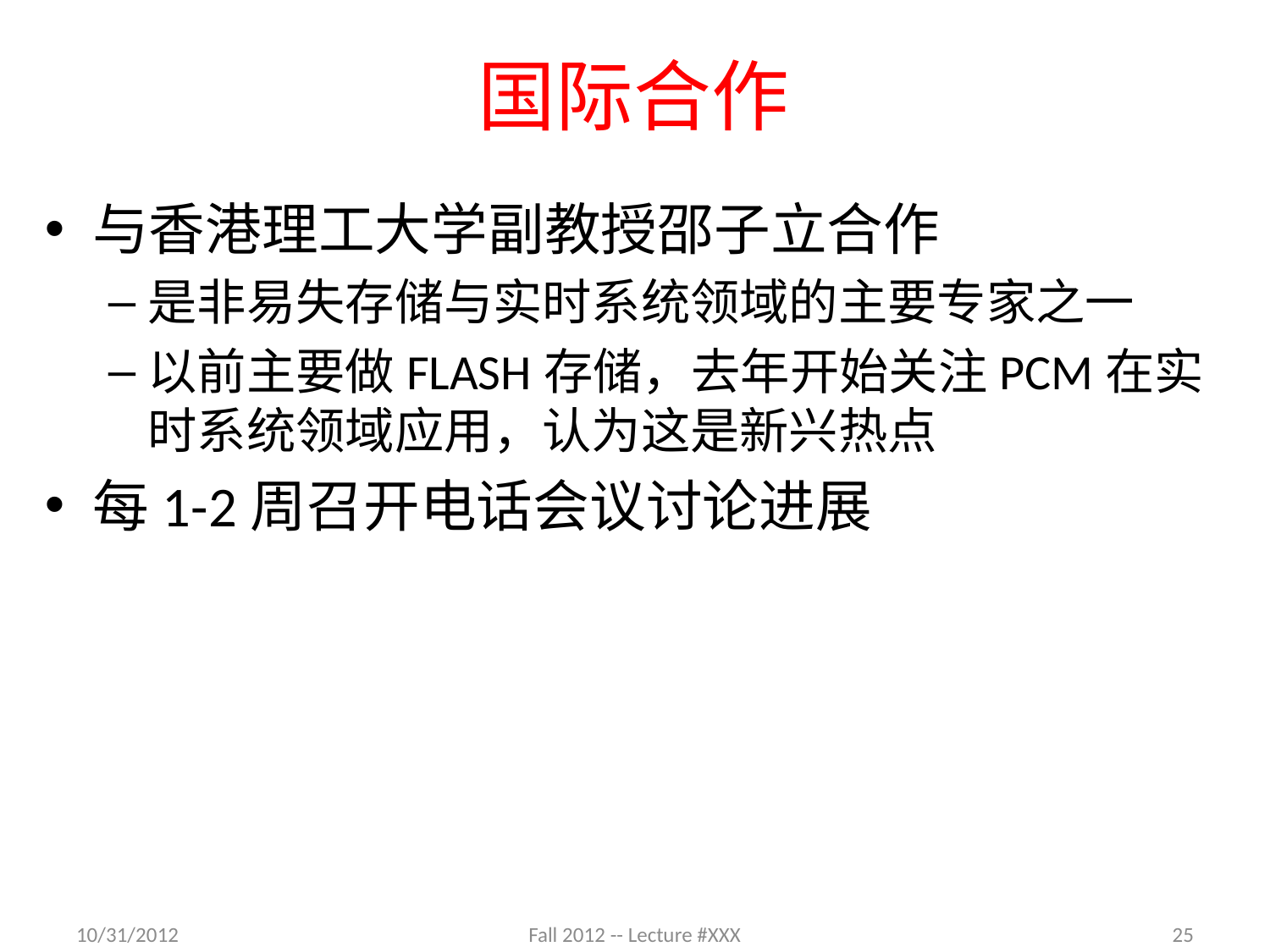

# 国际合作
与香港理工大学副教授邵子立合作
是非易失存储与实时系统领域的主要专家之一
以前主要做FLASH存储，去年开始关注PCM在实时系统领域应用，认为这是新兴热点
每1-2周召开电话会议讨论进展

10/31/2012
Fall 2012 -- Lecture #XXX
25